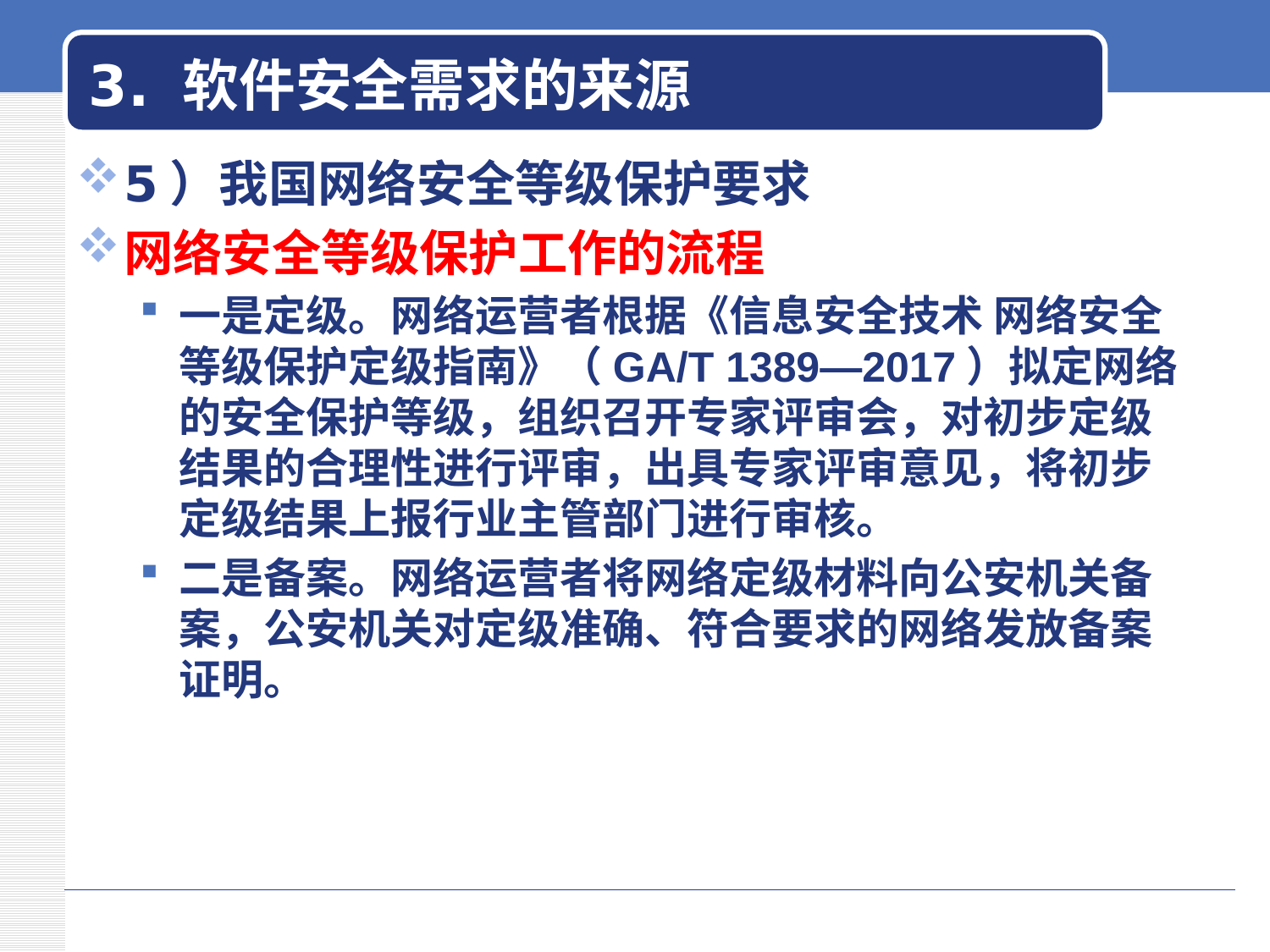

# 3. 软件安全需求的来源
5）我国网络安全等级保护要求
网络安全等级保护工作的流程
一是定级。网络运营者根据《信息安全技术 网络安全等级保护定级指南》（GA/T 1389—2017）拟定网络的安全保护等级，组织召开专家评审会，对初步定级结果的合理性进行评审，出具专家评审意见，将初步定级结果上报行业主管部门进行审核。
二是备案。网络运营者将网络定级材料向公安机关备案，公安机关对定级准确、符合要求的网络发放备案证明。